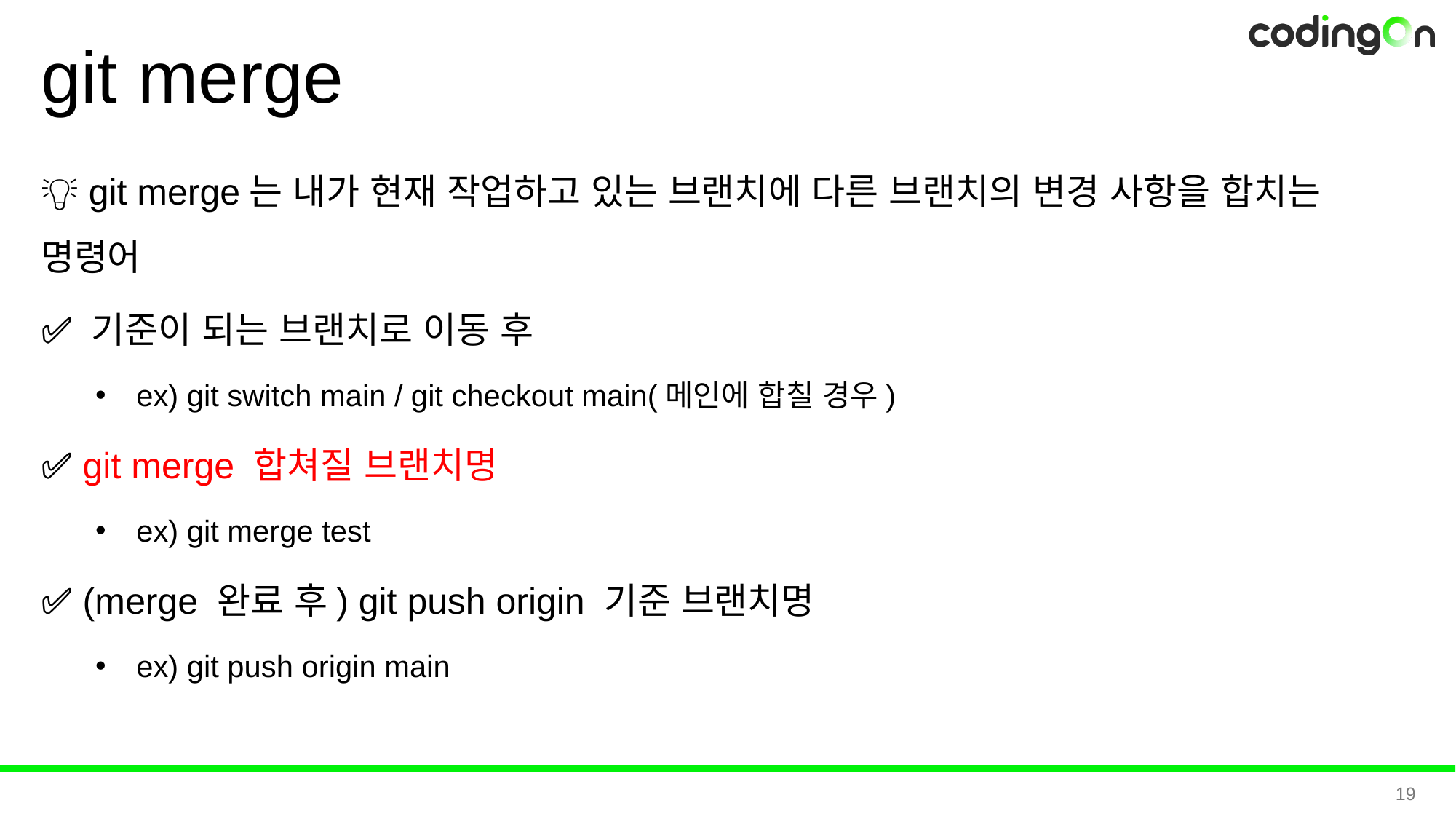

# git merge
💡 git merge는 내가 현재 작업하고 있는 브랜치에 다른 브랜치의 변경 사항을 합치는 명령어
✅ 기준이 되는 브랜치로 이동 후
ex) git switch main / git checkout main(메인에 합칠 경우)
✅ git merge 합쳐질 브랜치명
ex) git merge test
✅ (merge 완료 후) git push origin 기준 브랜치명
ex) git push origin main

19